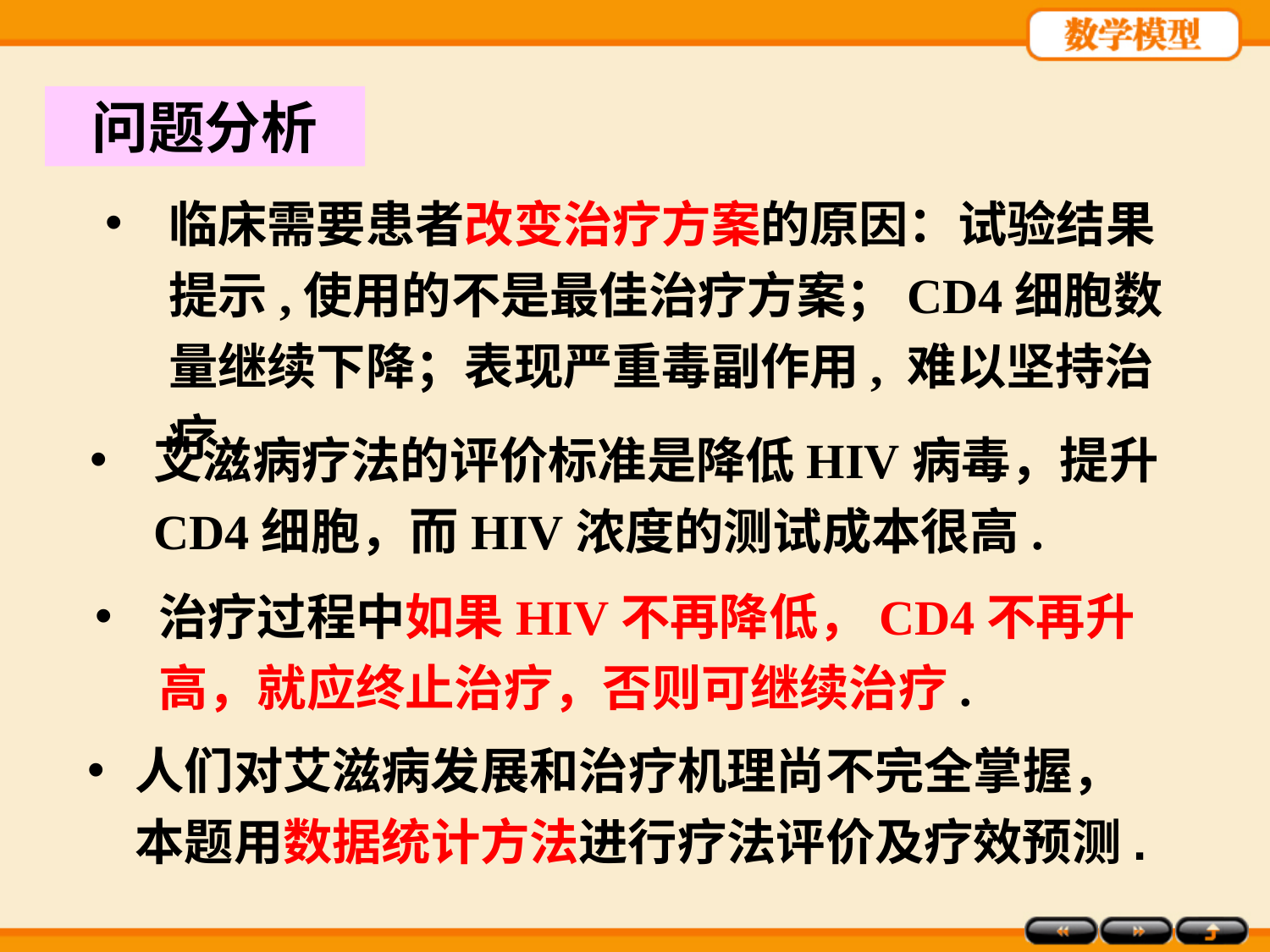

问题分析
临床需要患者改变治疗方案的原因：试验结果提示,使用的不是最佳治疗方案；CD4细胞数量继续下降；表现严重毒副作用, 难以坚持治疗.
艾滋病疗法的评价标准是降低HIV病毒，提升CD4细胞，而HIV浓度的测试成本很高.
治疗过程中如果HIV不再降低，CD4不再升高，就应终止治疗，否则可继续治疗.
人们对艾滋病发展和治疗机理尚不完全掌握，本题用数据统计方法进行疗法评价及疗效预测.